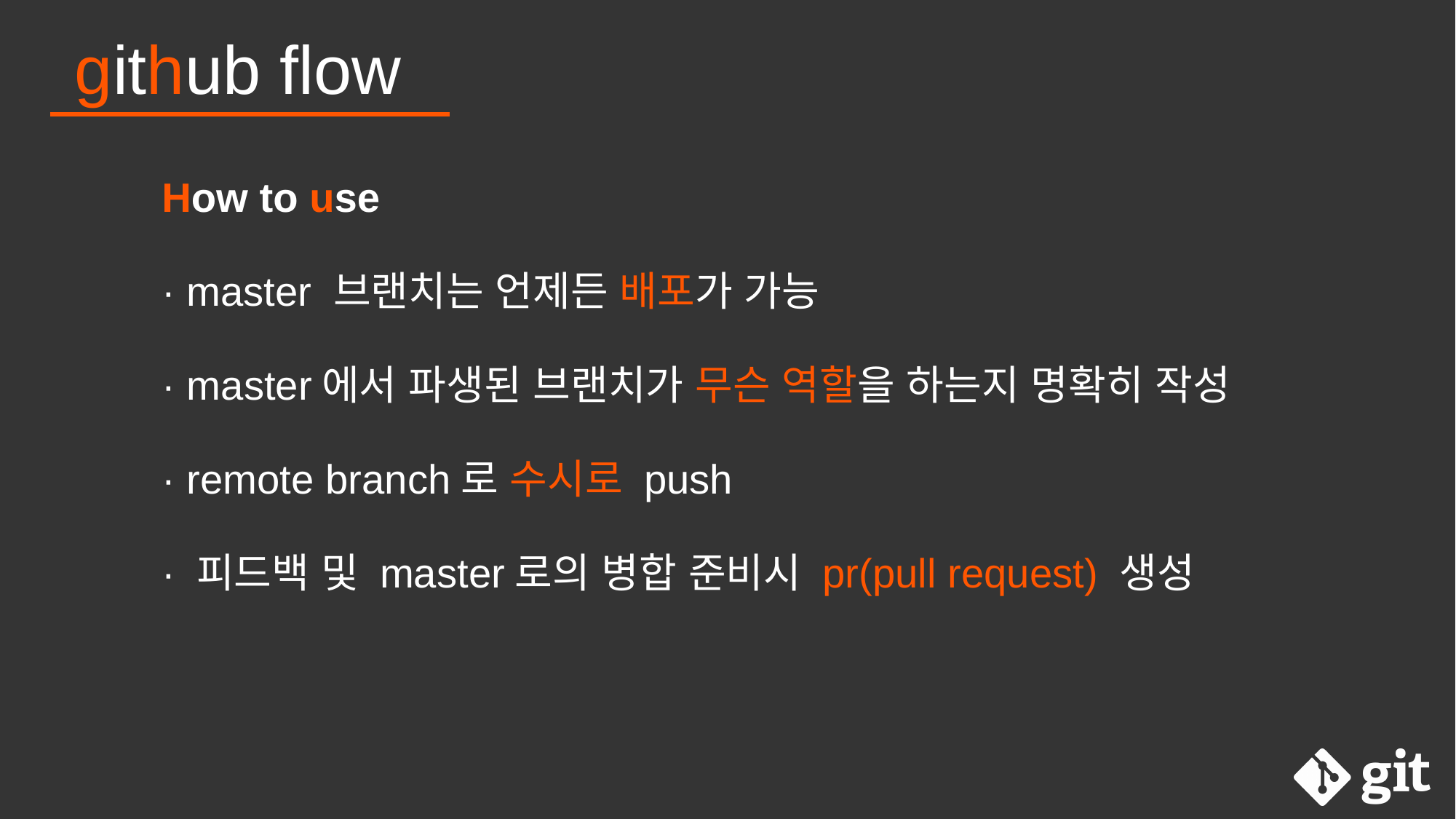

github flow
How to use
· master 브랜치는 언제든 배포가 가능
· master에서 파생된 브랜치가 무슨 역할을 하는지 명확히 작성
· remote branch로 수시로 push
· 피드백 및 master로의 병합 준비시 pr(pull request) 생성